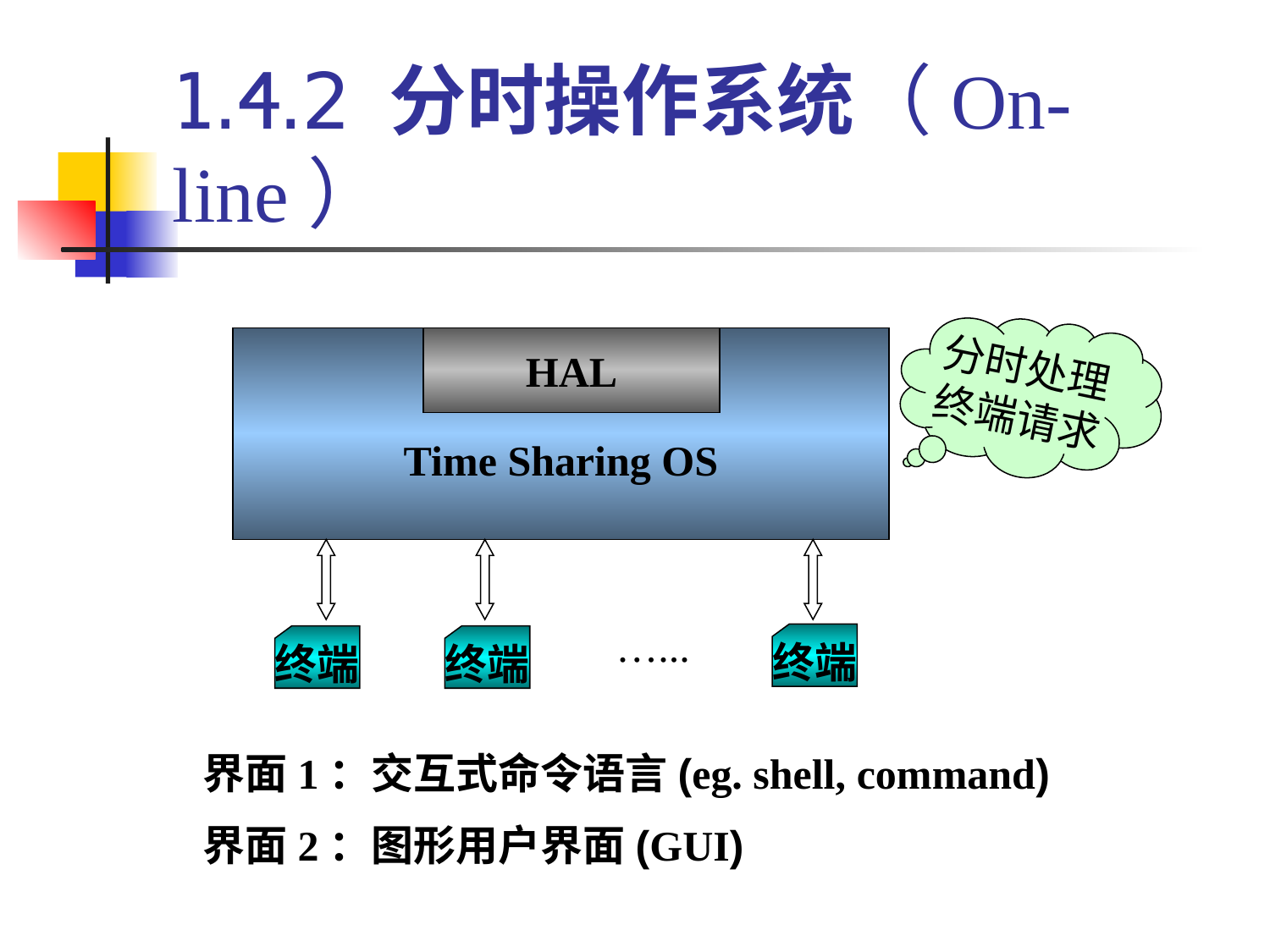

1.4.2 分时操作系统（On-line）
分时处理
终端请求

Time Sharing OS
HAL

…...
终端
终端
终端
界面1：交互式命令语言(eg. shell, command)
界面2：图形用户界面(GUI)